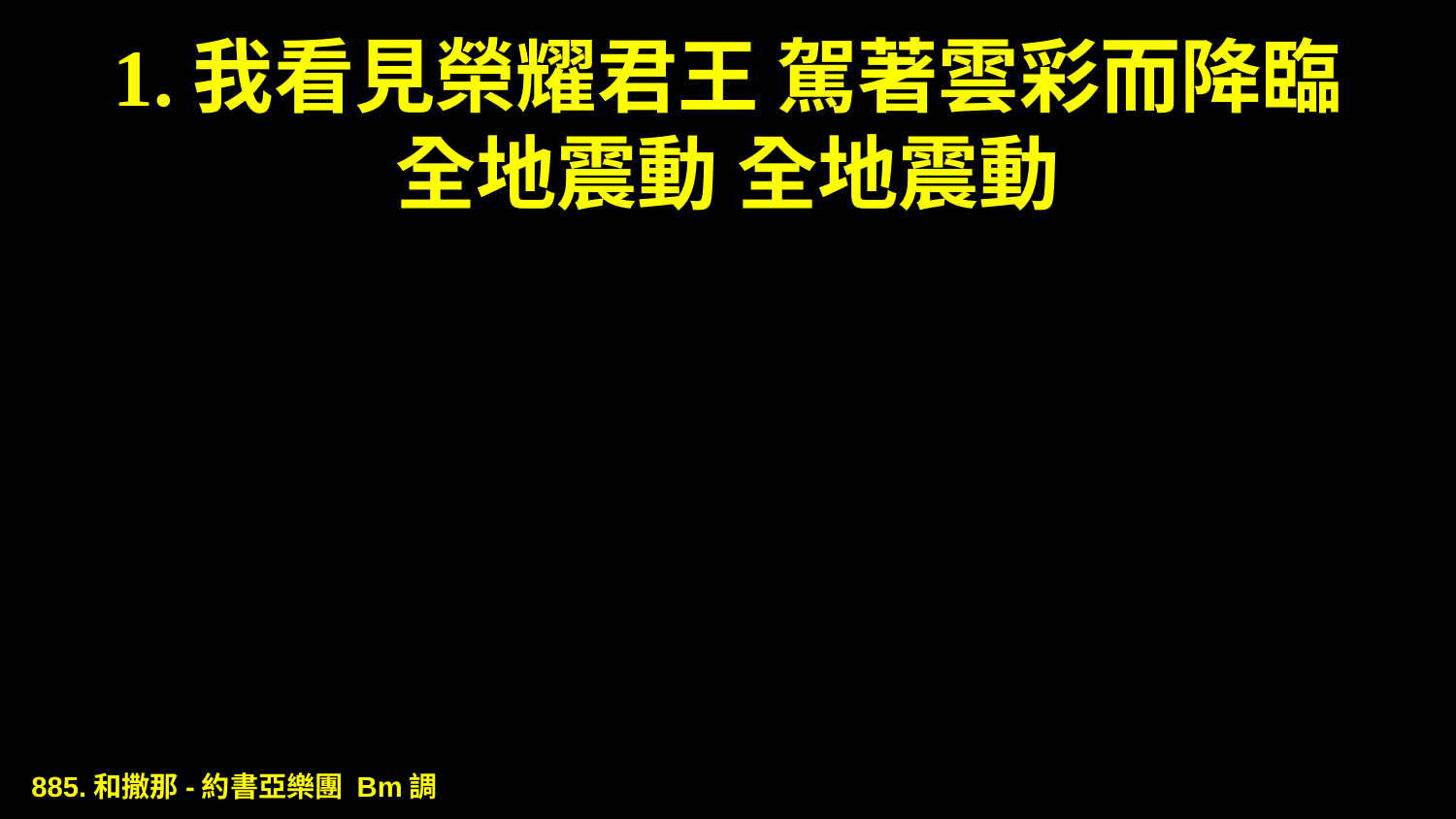

# 1.我看見榮耀君王 駕著雲彩而降臨 全地震動 全地震動
885.和撒那-約書亞樂團 Bm調